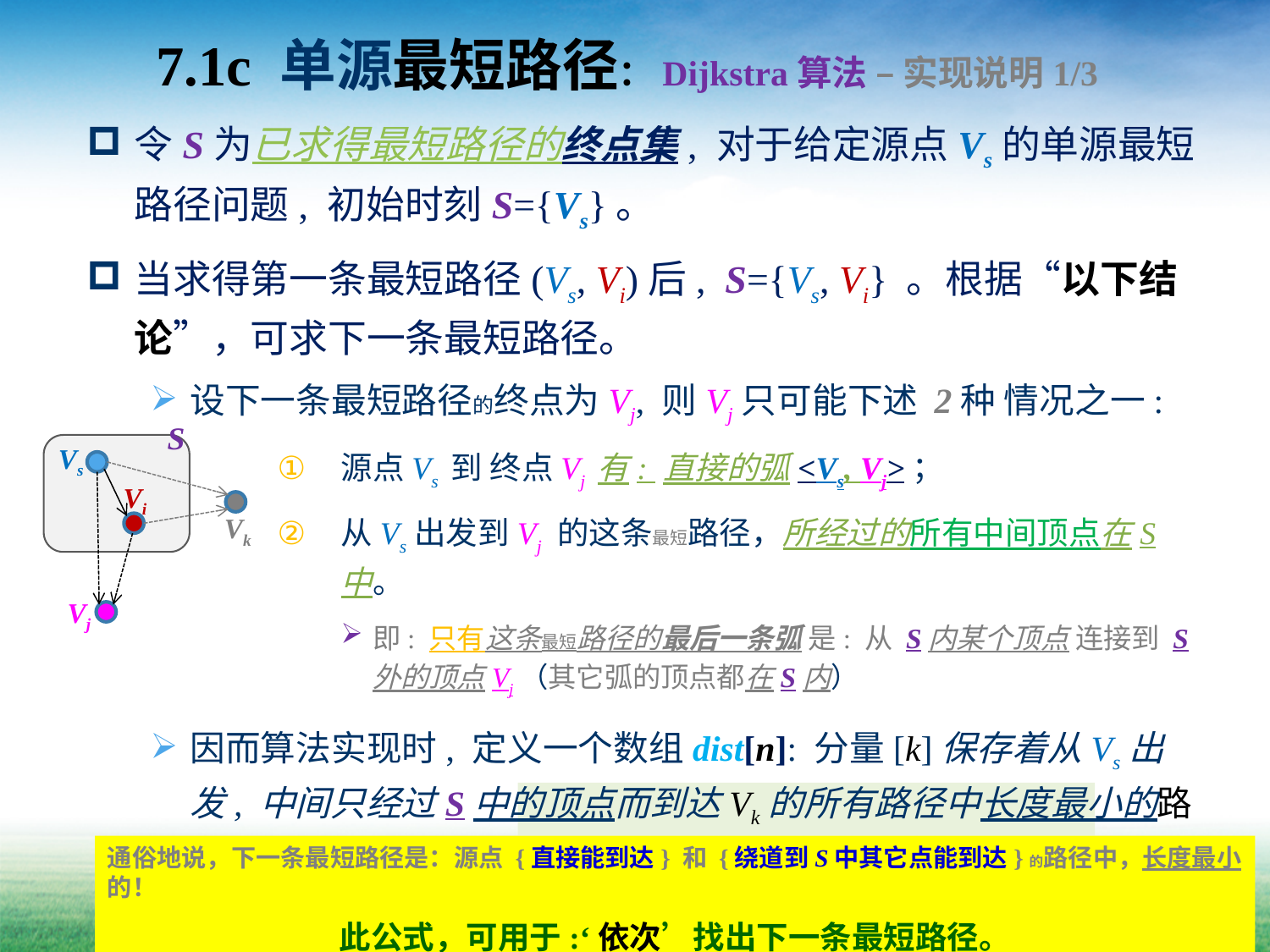

# 7.1c 单源最短路径：Dijkstra算法 – 实现说明1/3
令S为已求得最短路径的终点集, 对于给定源点Vs的单源最短路径问题, 初始时刻S={Vs}。
当求得第一条最短路径(Vs, Vi)后,  S={Vs, Vi} 。根据“以下结论”，可求下一条最短路径。
设下一条最短路径的终点为Vj, 则Vj只可能下述 2种 情况之一:
源点Vs 到 终点Vj 有: 直接的弧<Vs, Vj>；
从Vs出发到Vj 的这条最短路径，所经过的所有中间顶点在S中。
即: 只有这条最短路径的最后一条弧 是: 从 S内某个顶点 连接到 S外的顶点Vj（其它弧的顶点都在S内）
因而算法实现时, 定义一个数组dist[n]: 分量[k]保存着从Vs出发, 中间只经过S中的顶点而到达Vk的所有路径中长度最小的路径长度值。
则: 下一条最短路径的终点Vj 必定是: ①不在S中 + ②路径长度值最小的顶点，即:   dist[j] = Min{ dist[k] | Vk∈V-S }
S

Vs

Vi

Vk

Vj

通俗地说，下一条最短路径是：源点 {直接能到达} 和 {绕道到S中其它点能到达}的路径中，长度最小的！
此公式，可用于:‘依次’找出下一条最短路径。